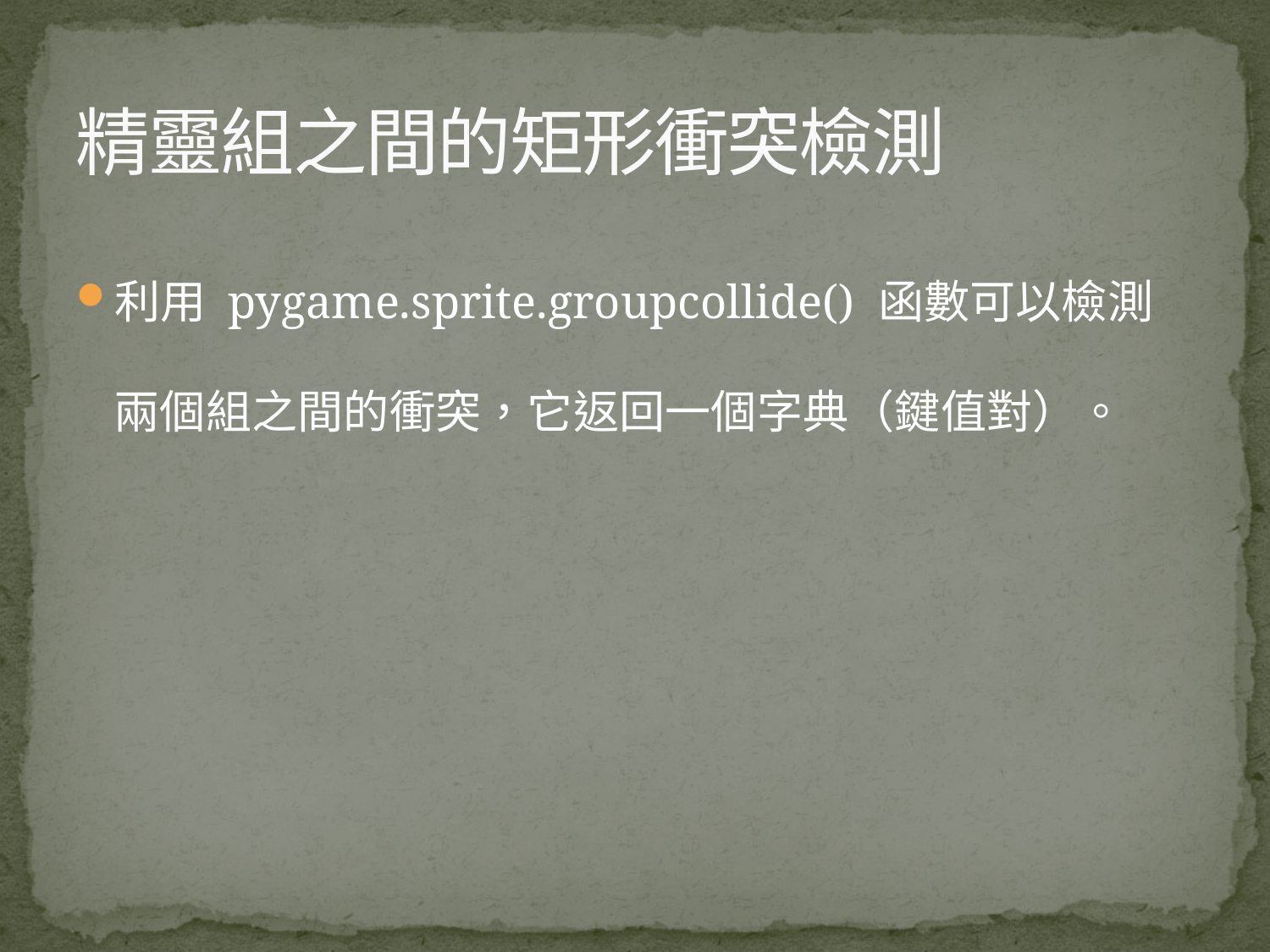

# 精靈組之間的矩形衝突檢測
利用 pygame.sprite.groupcollide() 函數可以檢測兩個組之間的衝突，它返回一個字典（鍵值對）。